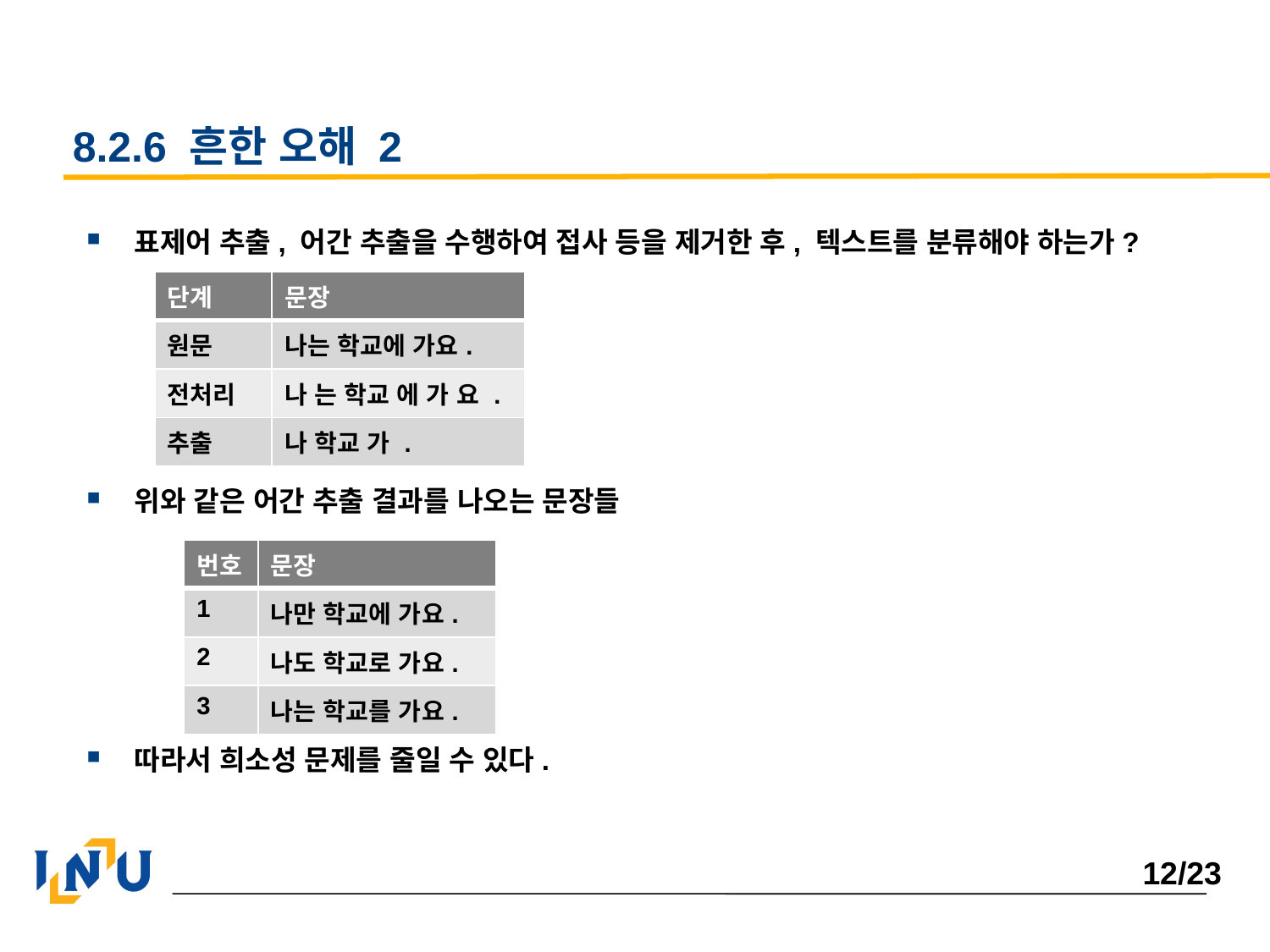

# 8.2.6 흔한 오해 2
표제어 추출, 어간 추출을 수행하여 접사 등을 제거한 후, 텍스트를 분류해야 하는가?

위와 같은 어간 추출 결과를 나오는 문장들

따라서 희소성 문제를 줄일 수 있다.
| 단계 | 문장 |
| --- | --- |
| 원문 | 나는 학교에 가요. |
| 전처리 | 나 는 학교 에 가 요 . |
| 추출 | 나 학교 가 . |
| 번호 | 문장 |
| --- | --- |
| 1 | 나만 학교에 가요. |
| 2 | 나도 학교로 가요. |
| 3 | 나는 학교를 가요. |